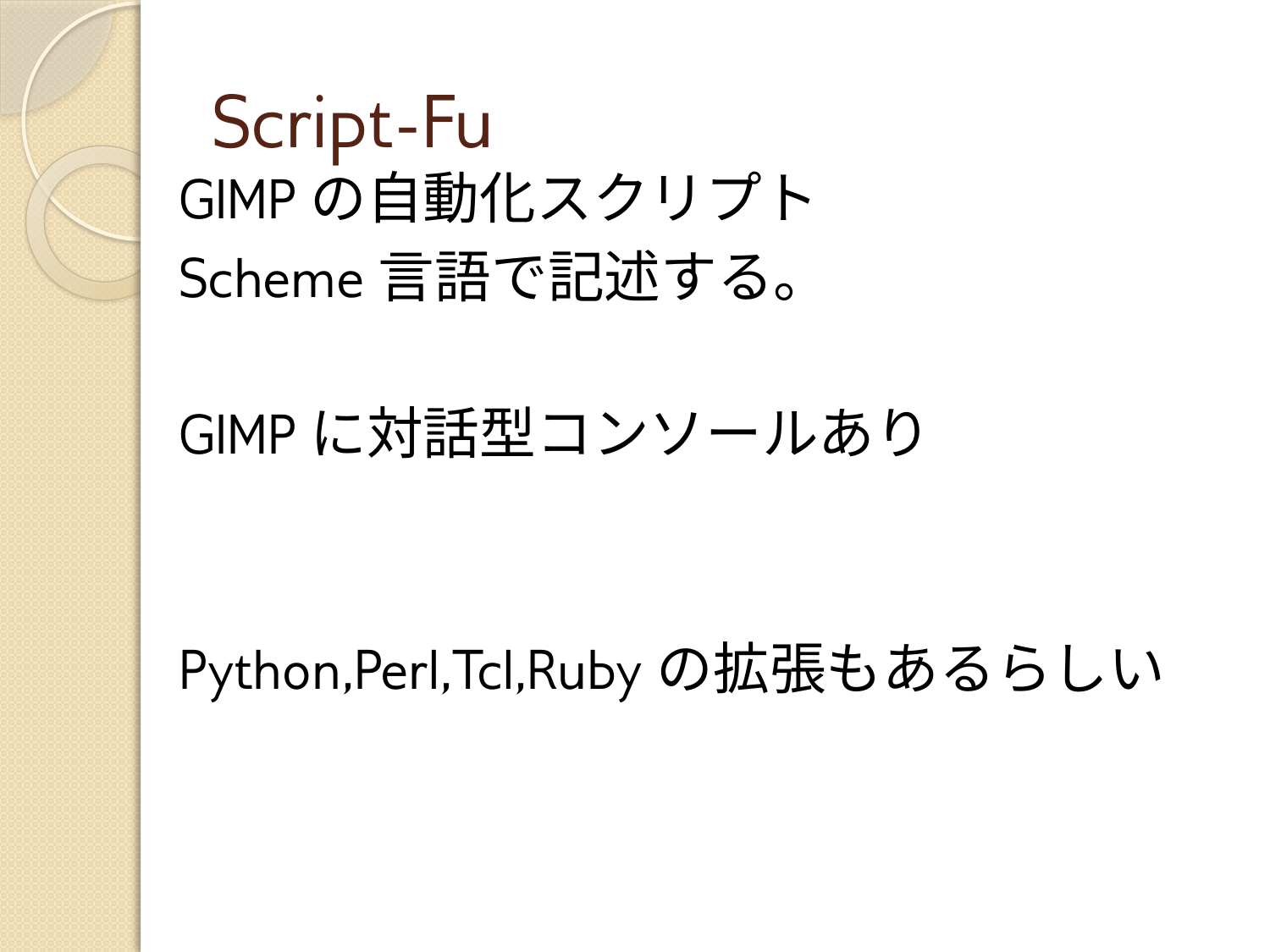

# Script-Fu
GIMPの自動化スクリプト
Scheme言語で記述する。

GIMPに対話型コンソールあり

Python,Perl,Tcl,Rubyの拡張もあるらしい